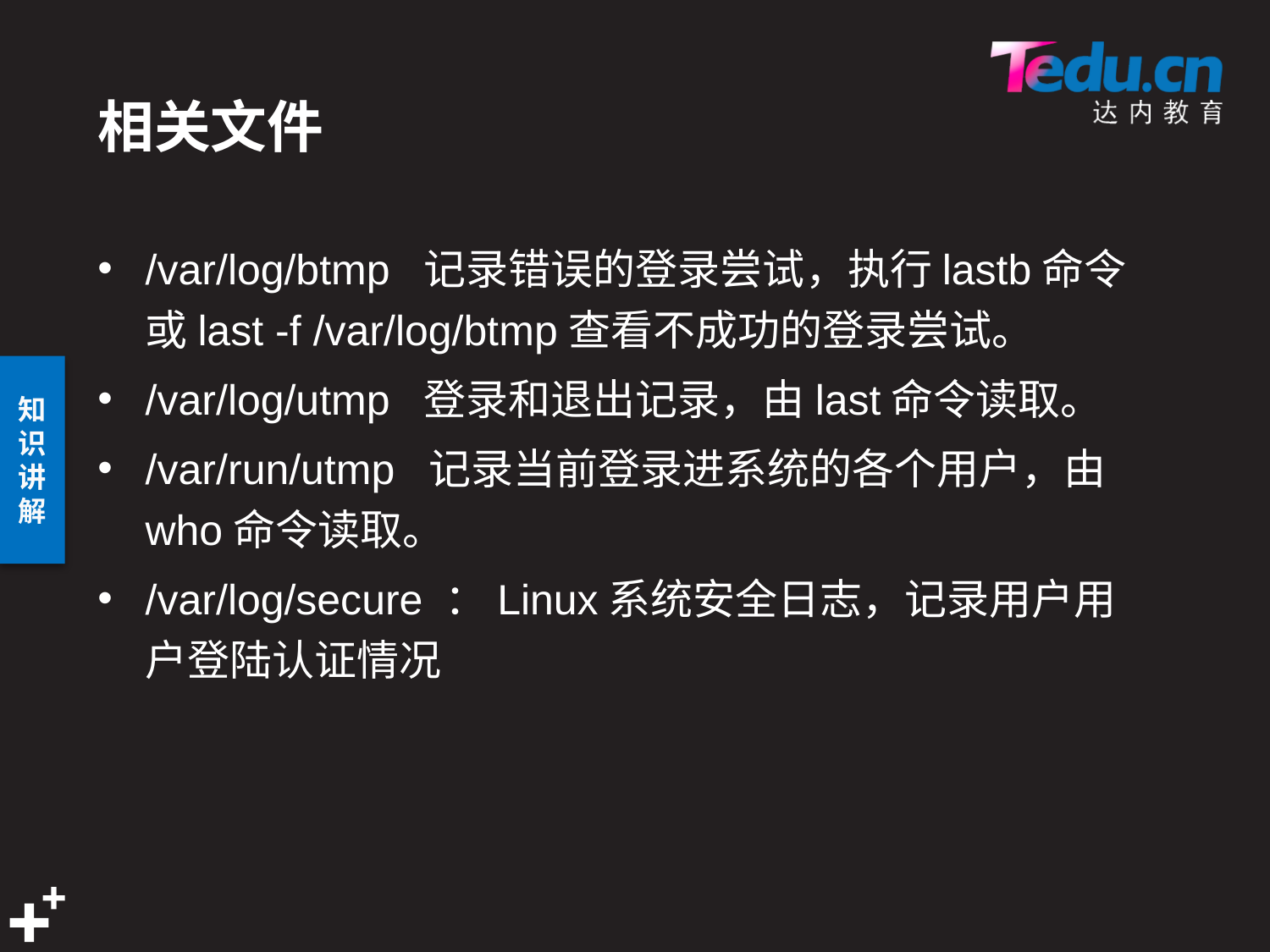

# 相关文件
/var/log/btmp  记录错误的登录尝试，执行lastb命令或last -f /var/log/btmp查看不成功的登录尝试。
/var/log/utmp  登录和退出记录，由last命令读取。
/var/run/utmp  记录当前登录进系统的各个用户，由who命令读取。
/var/log/secure ：Linux系统安全日志，记录用户用 户登陆认证情况